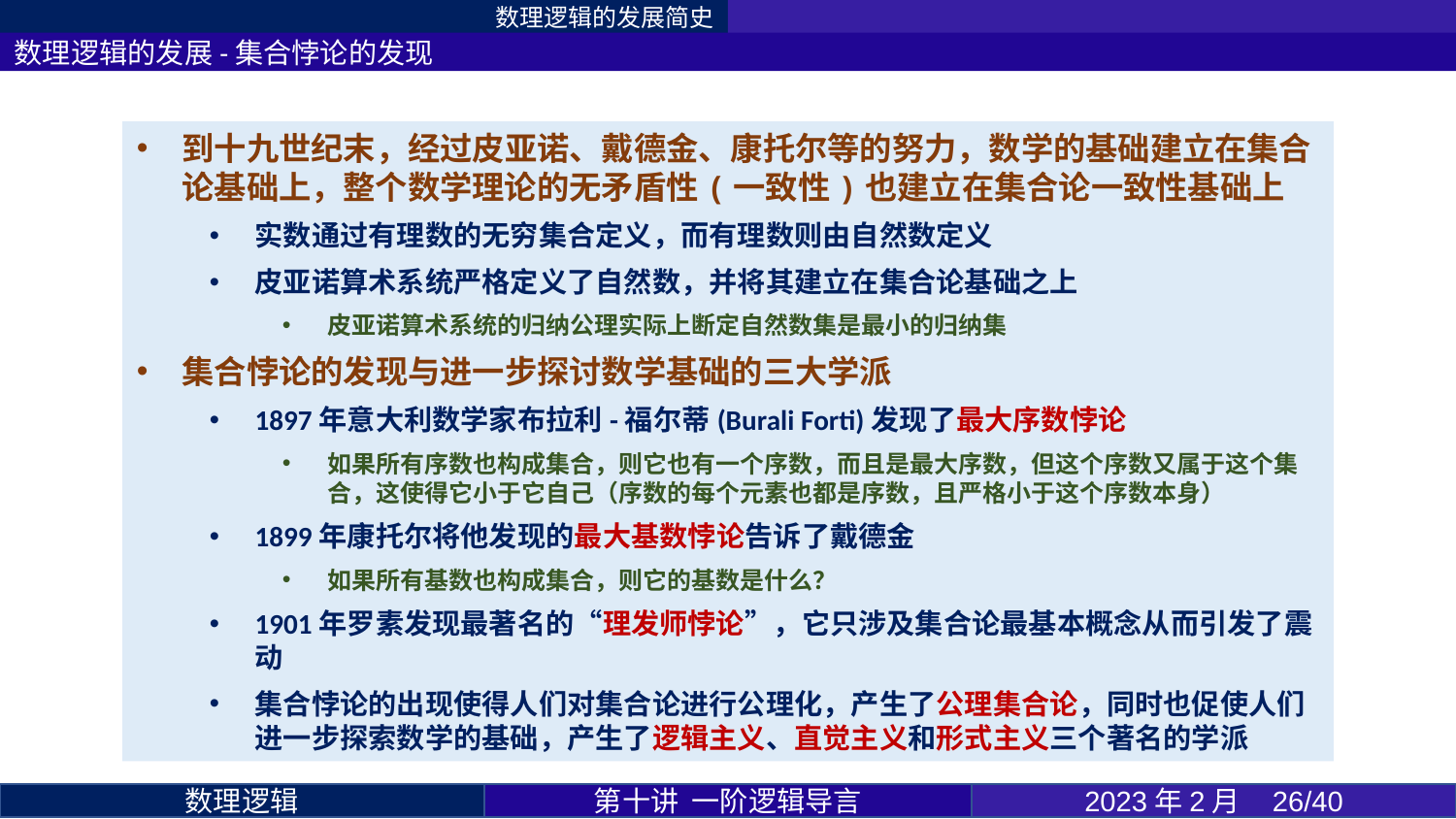

数理逻辑的发展简史
数理逻辑的发展-集合悖论的发现
到十九世纪末，经过皮亚诺、戴德金、康托尔等的努力，数学的基础建立在集合论基础上，整个数学理论的无矛盾性(一致性)也建立在集合论一致性基础上
实数通过有理数的无穷集合定义，而有理数则由自然数定义
皮亚诺算术系统严格定义了自然数，并将其建立在集合论基础之上
皮亚诺算术系统的归纳公理实际上断定自然数集是最小的归纳集
集合悖论的发现与进一步探讨数学基础的三大学派
1897年意大利数学家布拉利-福尔蒂(Burali Forti)发现了最大序数悖论
如果所有序数也构成集合，则它也有一个序数，而且是最大序数，但这个序数又属于这个集合，这使得它小于它自己（序数的每个元素也都是序数，且严格小于这个序数本身）
1899年康托尔将他发现的最大基数悖论告诉了戴德金
如果所有基数也构成集合，则它的基数是什么？
1901年罗素发现最著名的“理发师悖论”，它只涉及集合论最基本概念从而引发了震动
集合悖论的出现使得人们对集合论进行公理化，产生了公理集合论，同时也促使人们进一步探索数学的基础，产生了逻辑主义、直觉主义和形式主义三个著名的学派
第十讲  一阶逻辑导言
2023年2月    26/40
数理逻辑